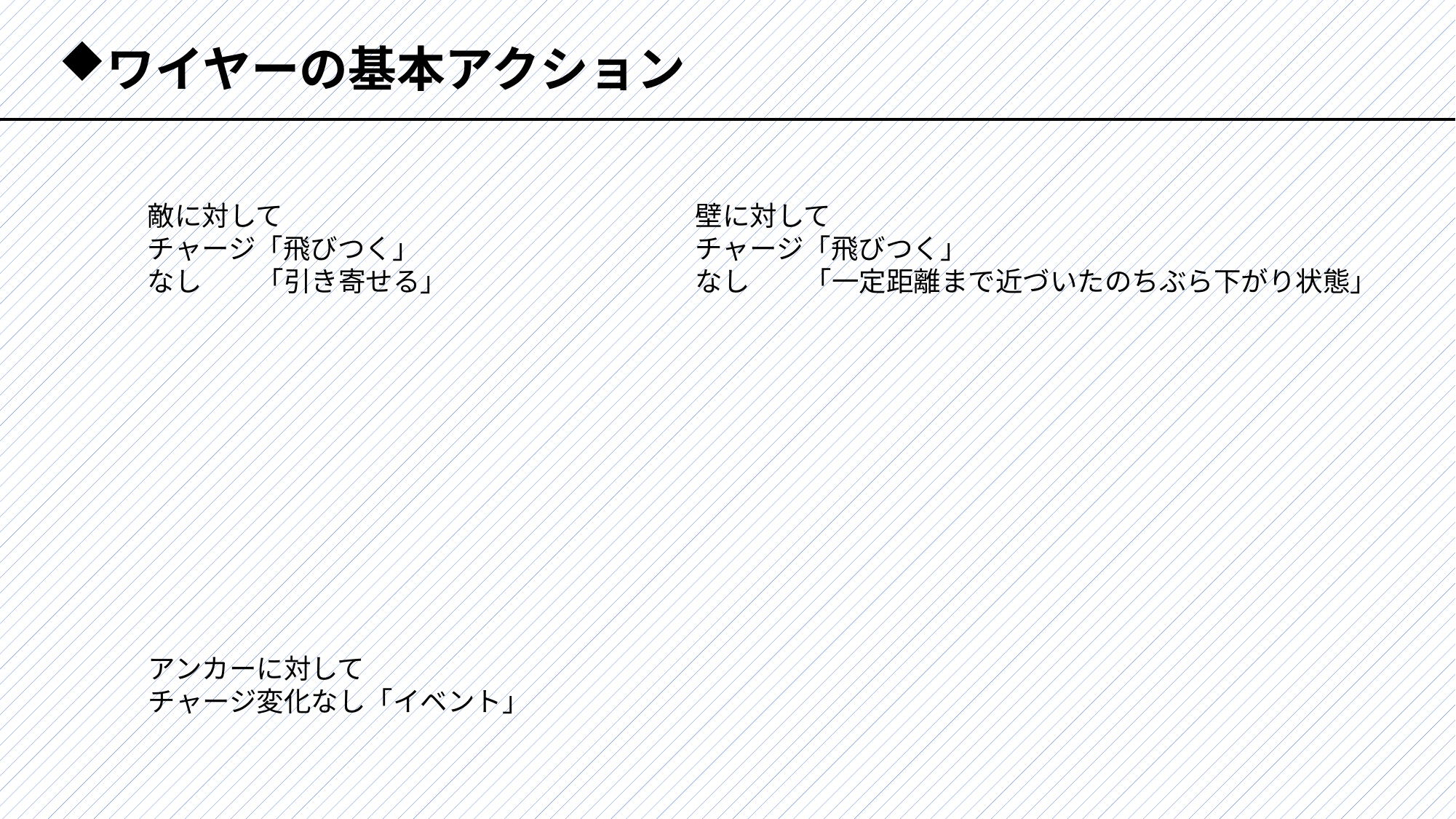

ワイヤーの基本アクション
敵に対して
チャージ「飛びつく」
なし　　「引き寄せる」
壁に対して
チャージ「飛びつく」
なし　　「一定距離まで近づいたのちぶら下がり状態」
アンカーに対して
チャージ変化なし「イベント」